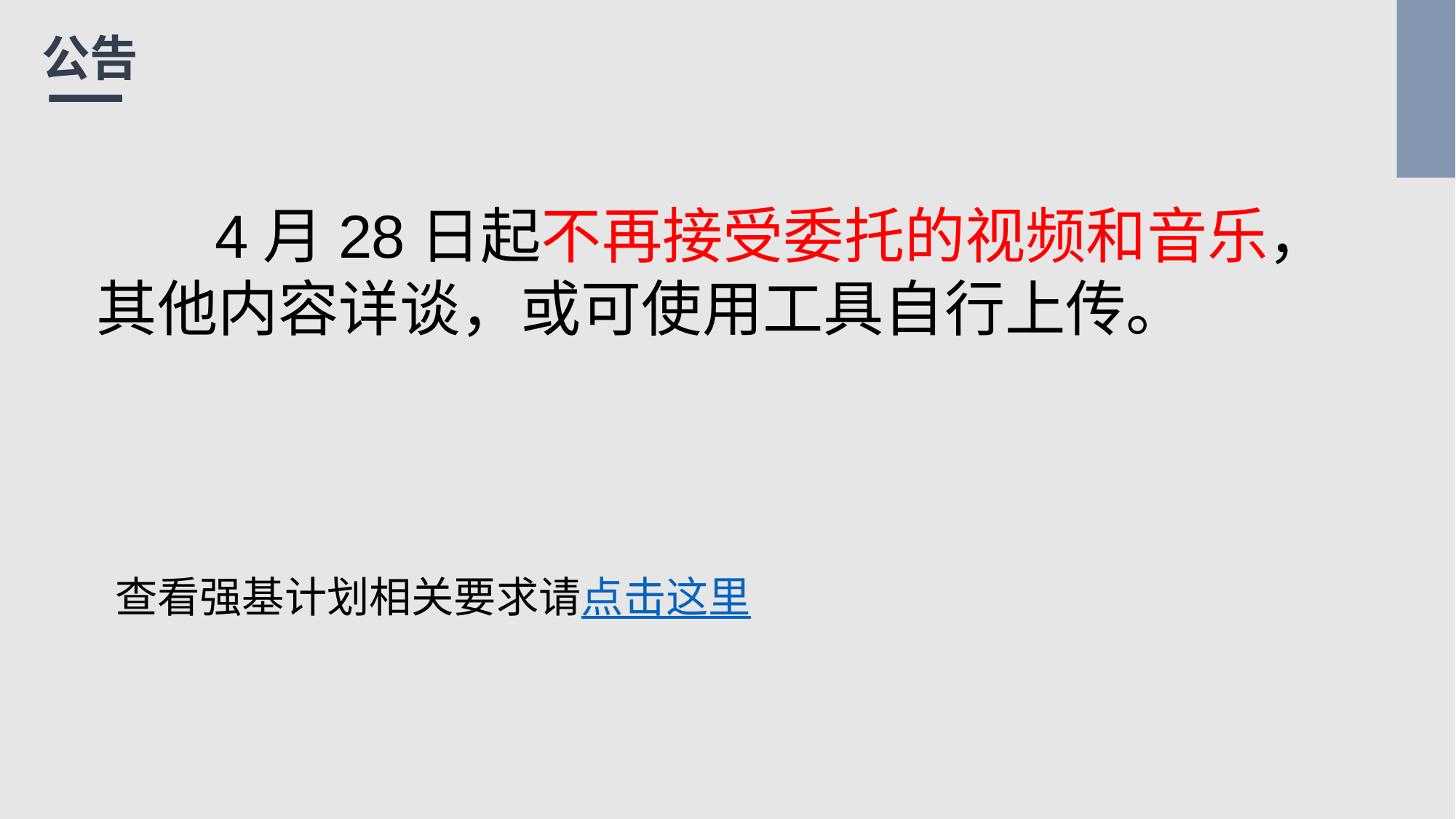

# 公告
       4月28日起不再接受委托的视频和音乐，其他内容详谈，或可使用工具自行上传。
查看强基计划相关要求请点击这里